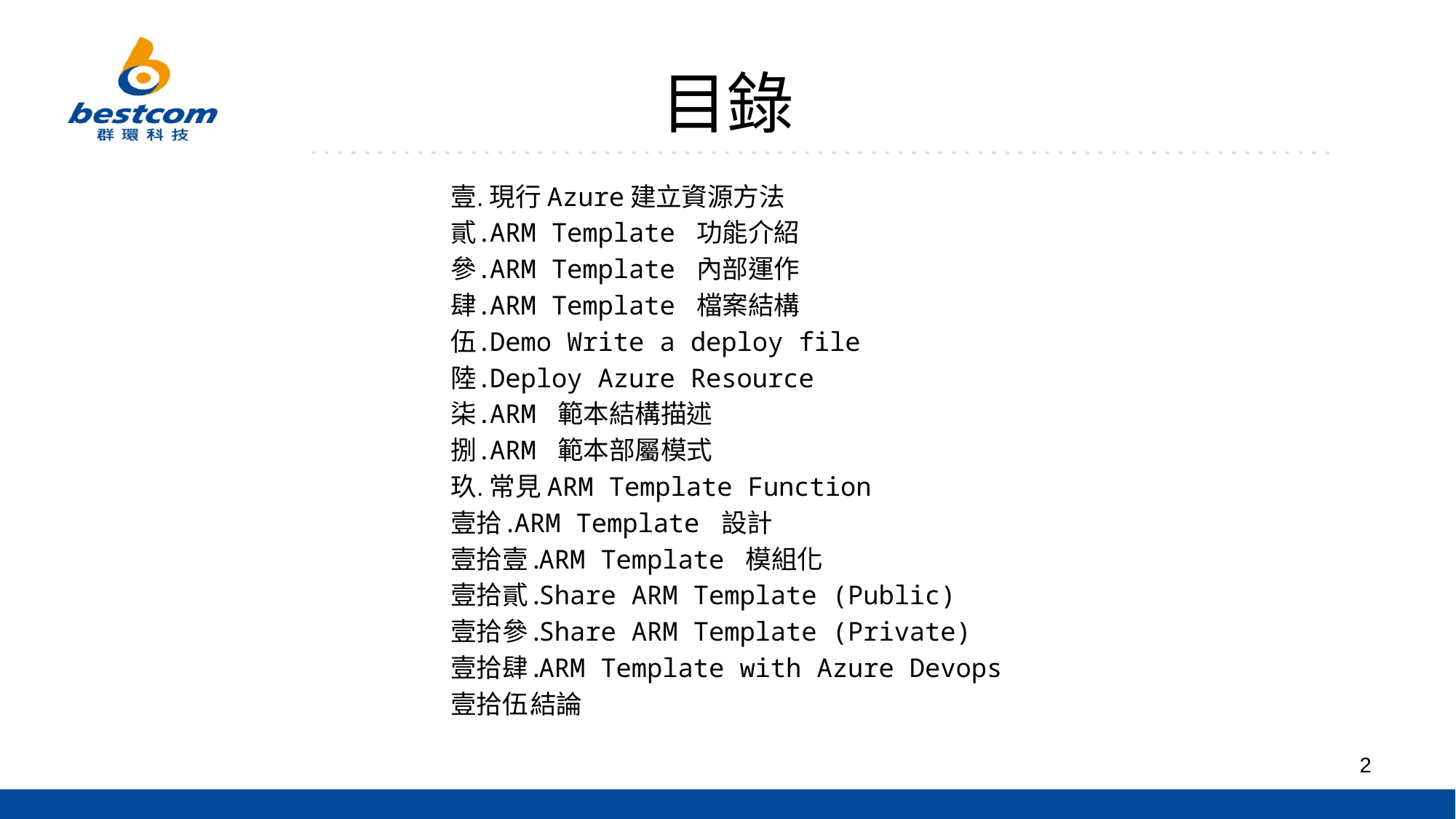

# 目錄
現行Azure建立資源方法
ARM Template 功能介紹
ARM Template 內部運作
ARM Template 檔案結構
Demo Write a deploy file
Deploy Azure Resource
ARM 範本結構描述
ARM 範本部屬模式
常見ARM Template Function
ARM Template 設計
ARM Template 模組化
Share ARM Template (Public)
Share ARM Template (Private)
ARM Template with Azure Devops
結論
2